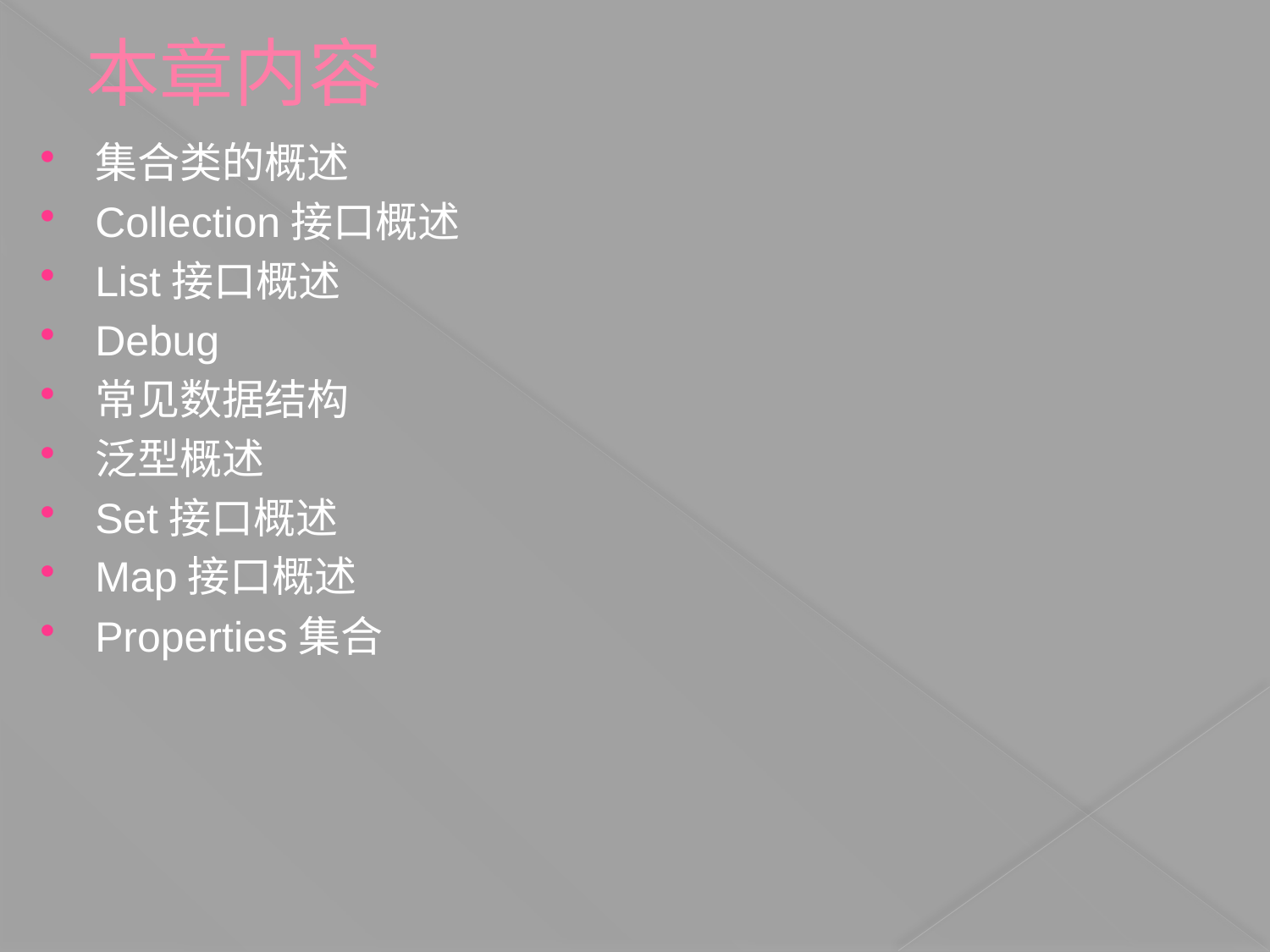

# 本章内容
集合类的概述
Collection接口概述
List接口概述
Debug
常见数据结构
泛型概述
Set接口概述
Map接口概述
Properties集合